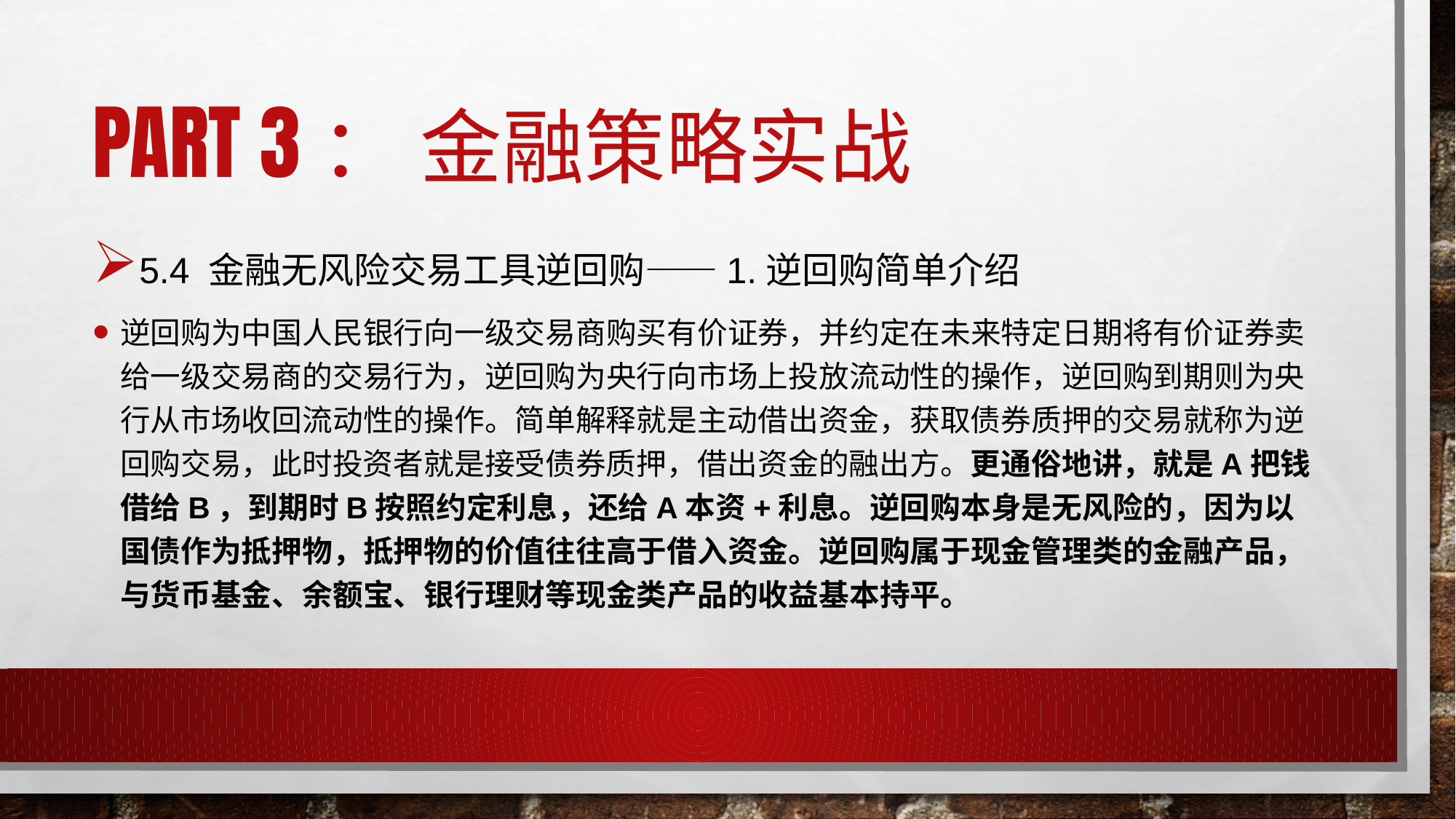

# Part 3： 金融策略实战
5.4 金融无风险交易工具逆回购——1.逆回购简单介绍
逆回购为中国人民银行向一级交易商购买有价证券，并约定在未来特定日期将有价证券卖给一级交易商的交易行为，逆回购为央行向市场上投放流动性的操作，逆回购到期则为央行从市场收回流动性的操作。简单解释就是主动借出资金，获取债券质押的交易就称为逆回购交易，此时投资者就是接受债券质押，借出资金的融出方。更通俗地讲，就是A把钱借给B，到期时B按照约定利息，还给A本资+利息。逆回购本身是无风险的，因为以国债作为抵押物，抵押物的价值往往高于借入资金。逆回购属于现金管理类的金融产品，与货币基金、余额宝、银行理财等现金类产品的收益基本持平。